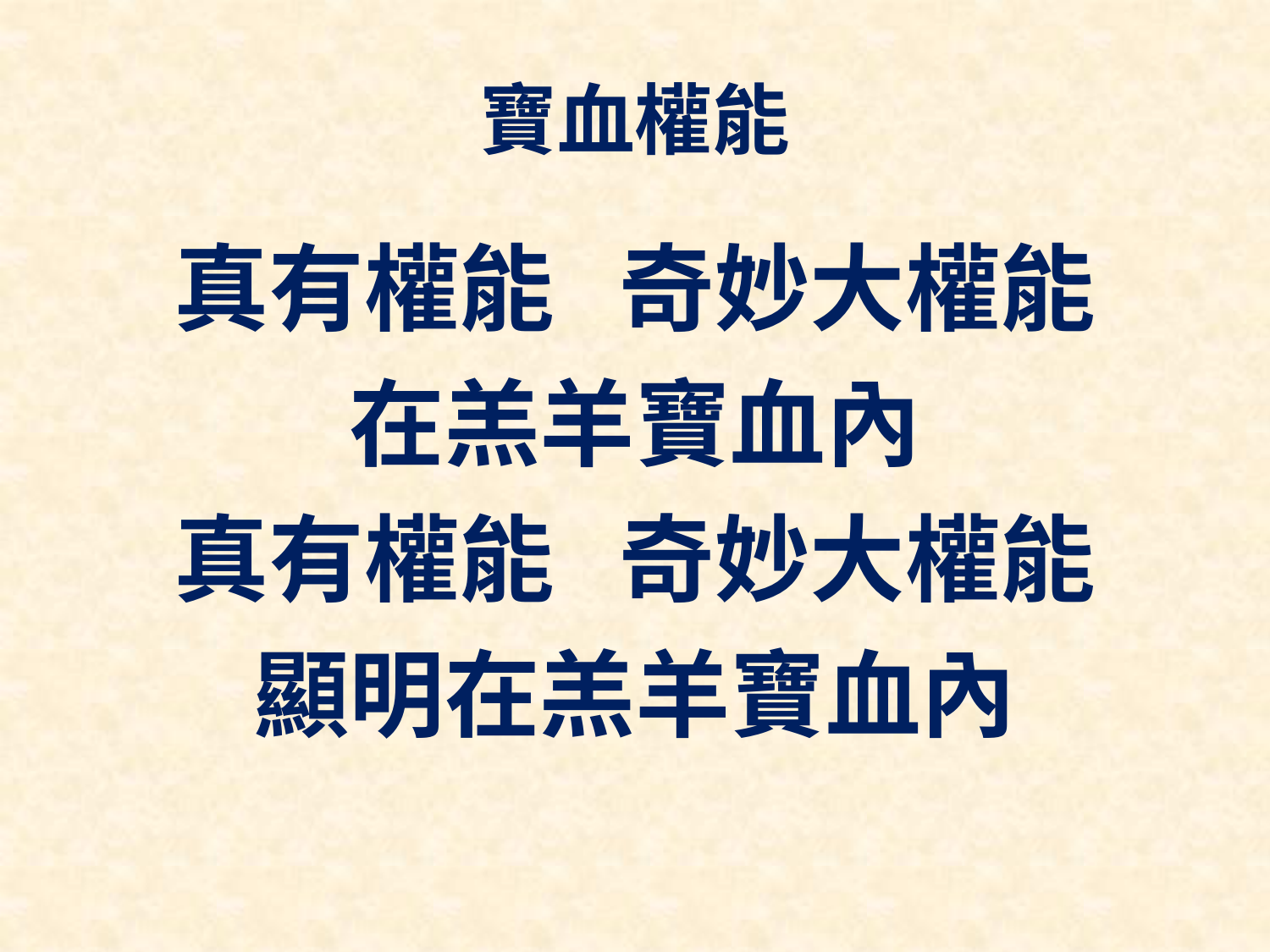

# 寶血權能
真有權能   奇妙大權能
在羔羊寶血內
真有權能   奇妙大權能
顯明在羔羊寶血內